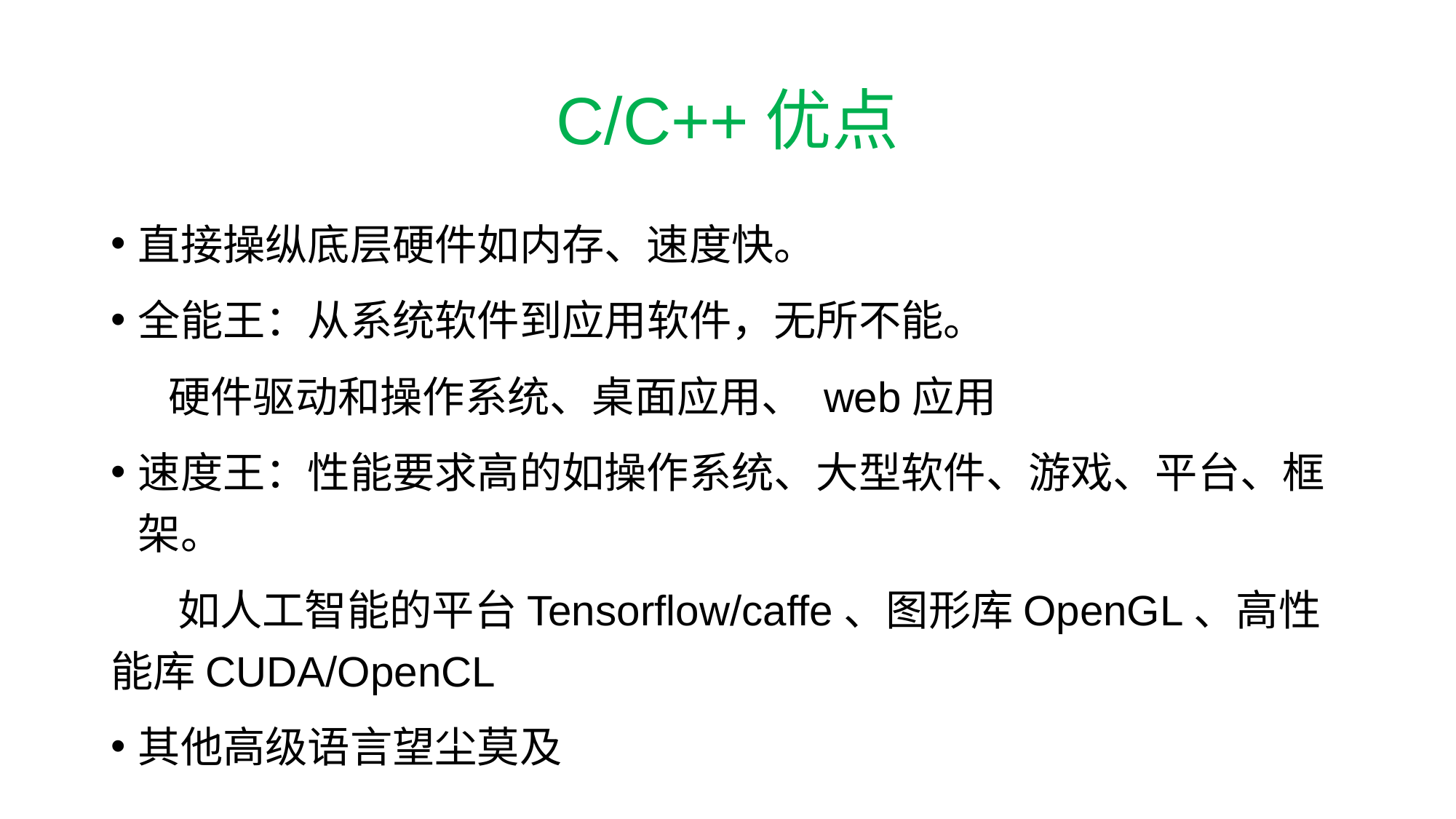

# C/C++优点
直接操纵底层硬件如内存、速度快。
全能王：从系统软件到应用软件，无所不能。
     硬件驱动和操作系统、桌面应用、 web应用
速度王：性能要求高的如操作系统、大型软件、游戏、平台、框架。
      如人工智能的平台Tensorflow/caffe、图形库OpenGL、高性能库CUDA/OpenCL
其他高级语言望尘莫及